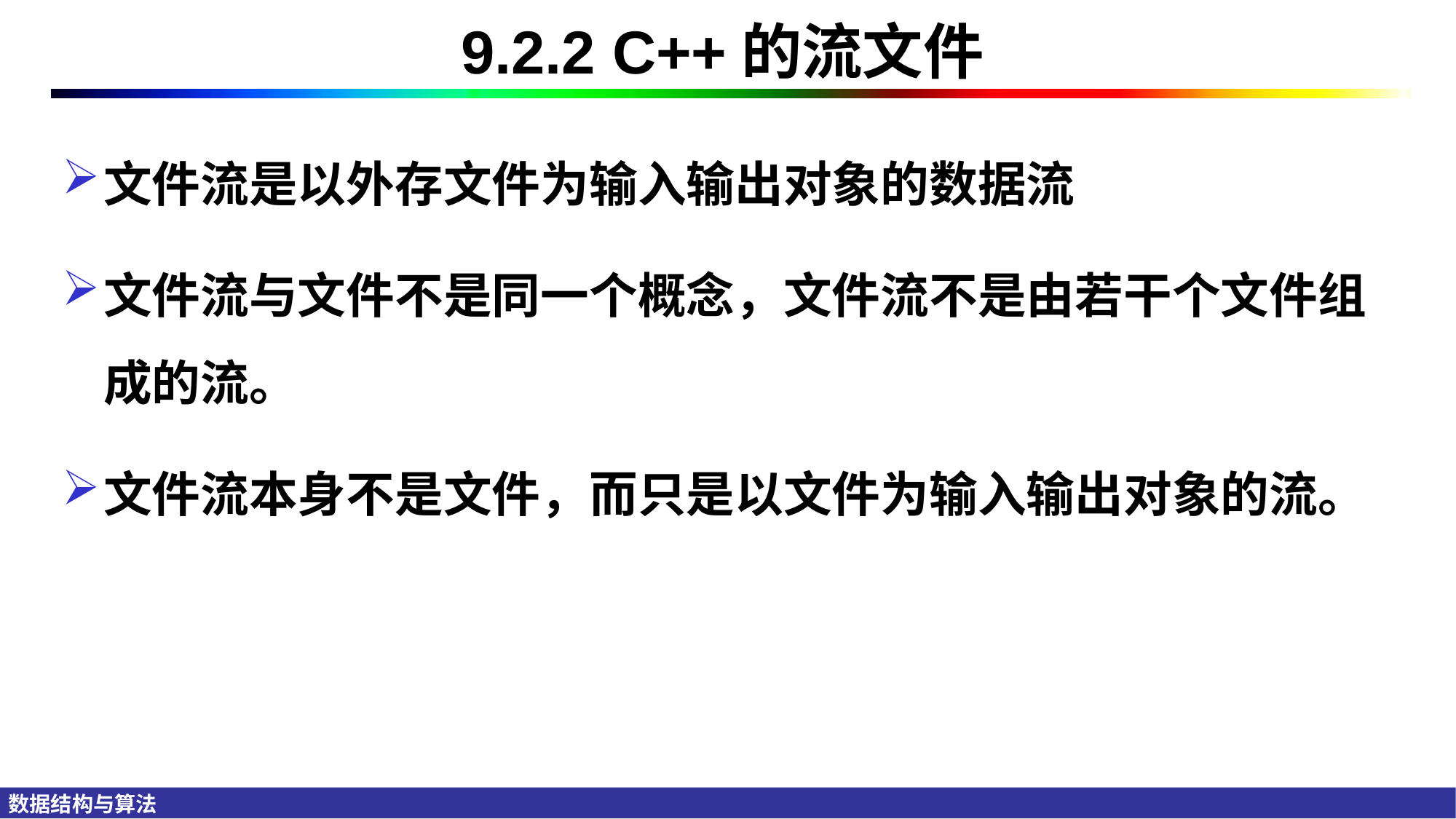

# 9.2.2 C++的流文件
文件流是以外存文件为输入输出对象的数据流
文件流与文件不是同一个概念，文件流不是由若干个文件组成的流。
文件流本身不是文件，而只是以文件为输入输出对象的流。